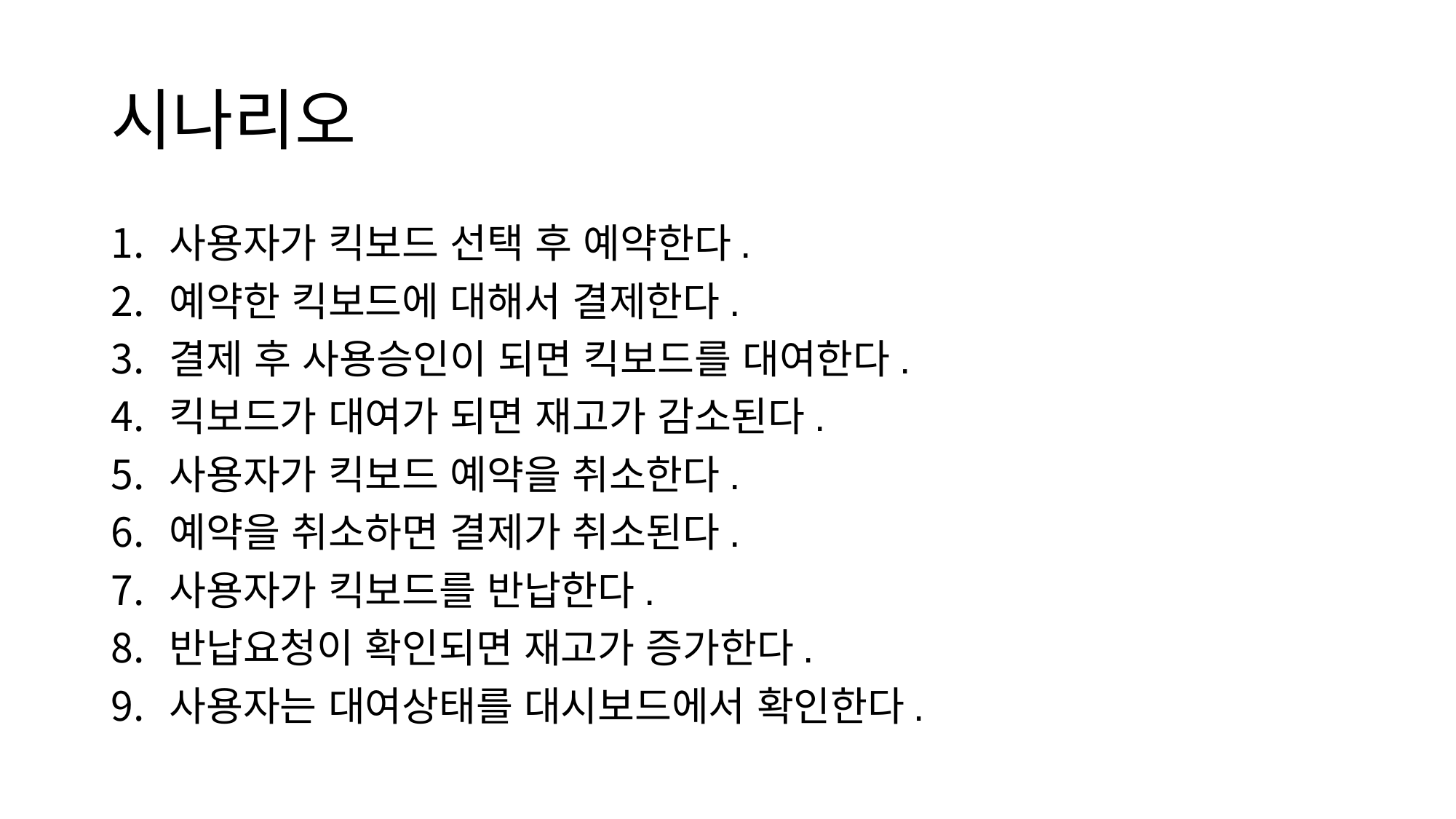

# 시나리오
사용자가 킥보드 선택 후 예약한다.
예약한 킥보드에 대해서 결제한다.
결제 후 사용승인이 되면 킥보드를 대여한다.
킥보드가 대여가 되면 재고가 감소된다.
사용자가 킥보드 예약을 취소한다.
예약을 취소하면 결제가 취소된다.
사용자가 킥보드를 반납한다.
반납요청이 확인되면 재고가 증가한다.
사용자는 대여상태를 대시보드에서 확인한다.